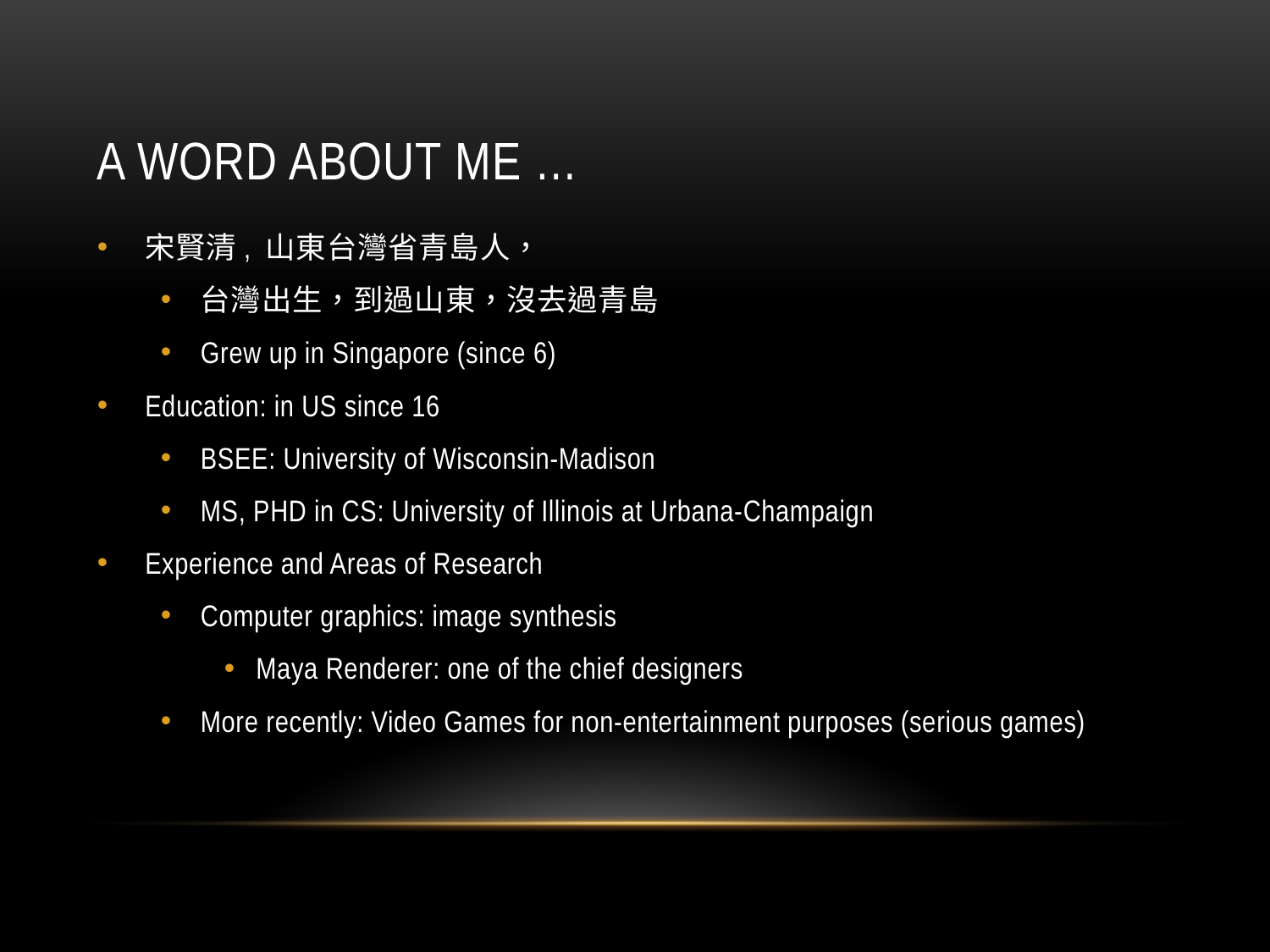

# A Word about me …
宋賢清, 山東台灣省青島人，
台灣出生，到過山東，沒去過青島
Grew up in Singapore (since 6)
Education: in US since 16
BSEE: University of Wisconsin-Madison
MS, PHD in CS: University of Illinois at Urbana-Champaign
Experience and Areas of Research
Computer graphics: image synthesis
Maya Renderer: one of the chief designers
More recently: Video Games for non-entertainment purposes (serious games)